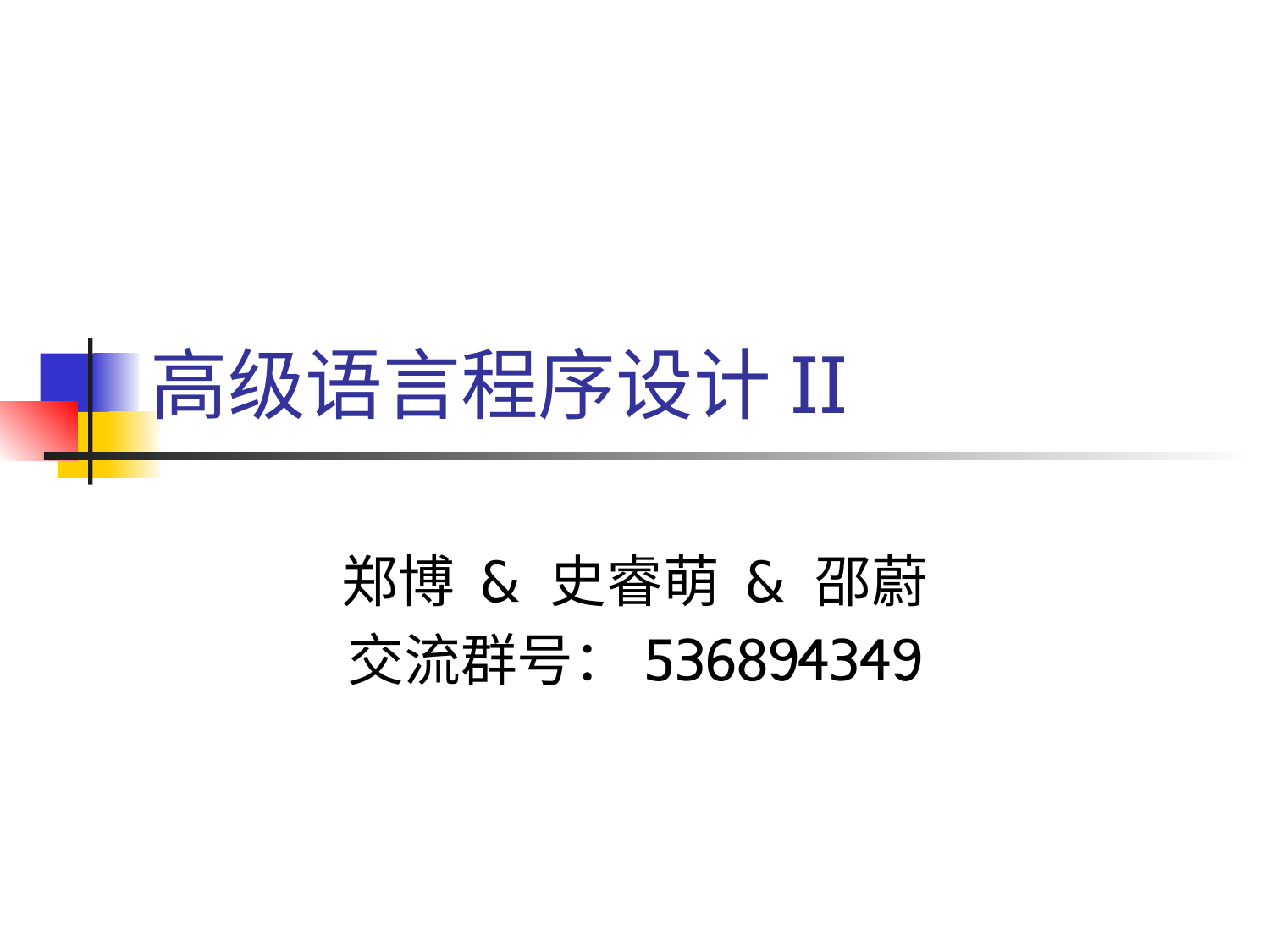

# 高级语言程序设计II
郑博 & 史睿萌 & 邵蔚
交流群号：536894349